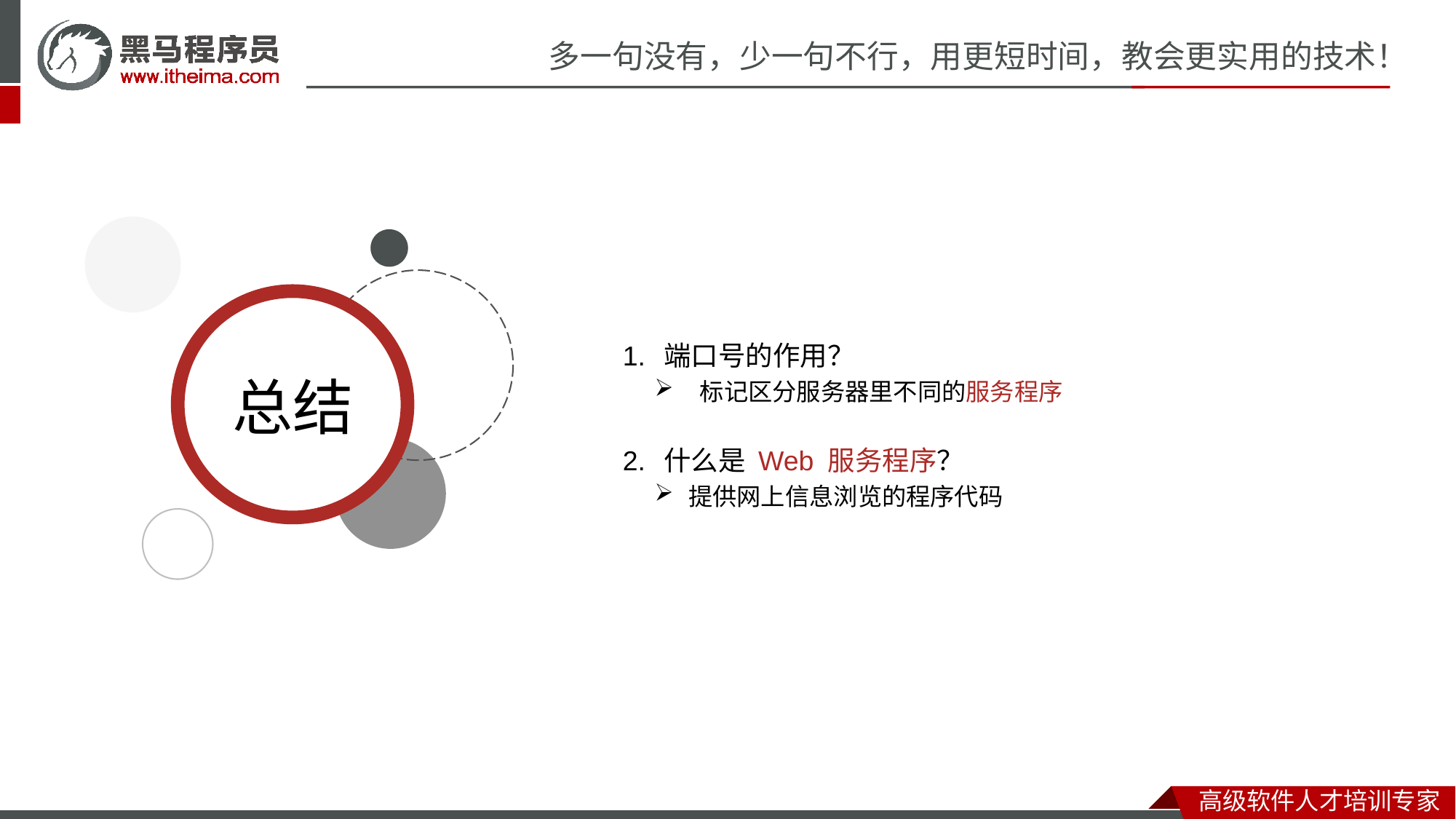

端口号的作用？
 标记区分服务器里不同的服务程序
什么是 Web 服务程序？
提供网上信息浏览的程序代码